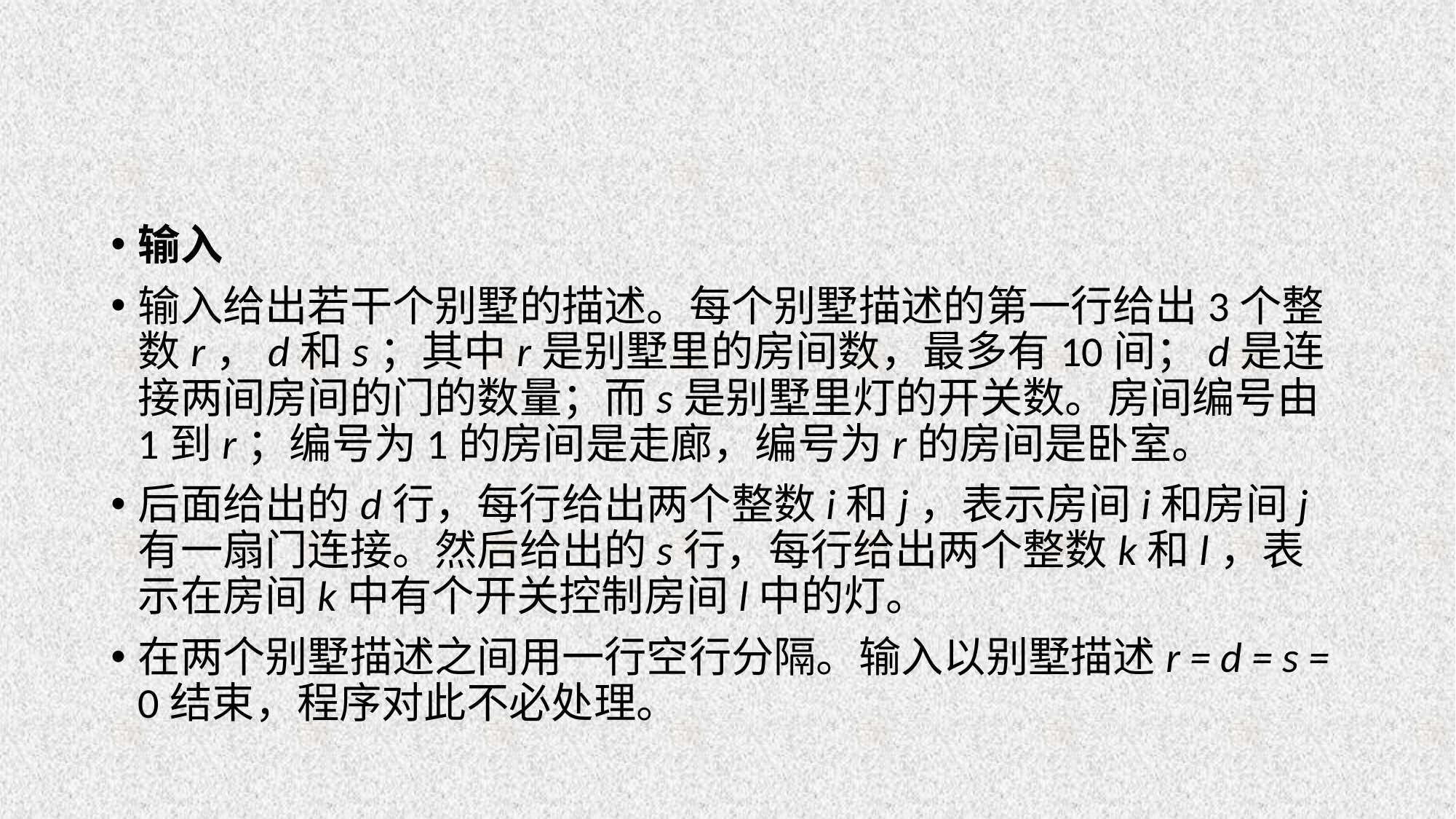

#
输入
输入给出若干个别墅的描述。每个别墅描述的第一行给出3个整数r，d和s；其中r是别墅里的房间数，最多有10间；d是连接两间房间的门的数量；而s是别墅里灯的开关数。房间编号由1到r；编号为1的房间是走廊，编号为r的房间是卧室。
后面给出的d行，每行给出两个整数i和j，表示房间i和房间j有一扇门连接。然后给出的s行，每行给出两个整数k和l，表示在房间k中有个开关控制房间l中的灯。
在两个别墅描述之间用一行空行分隔。输入以别墅描述r = d = s = 0结束，程序对此不必处理。